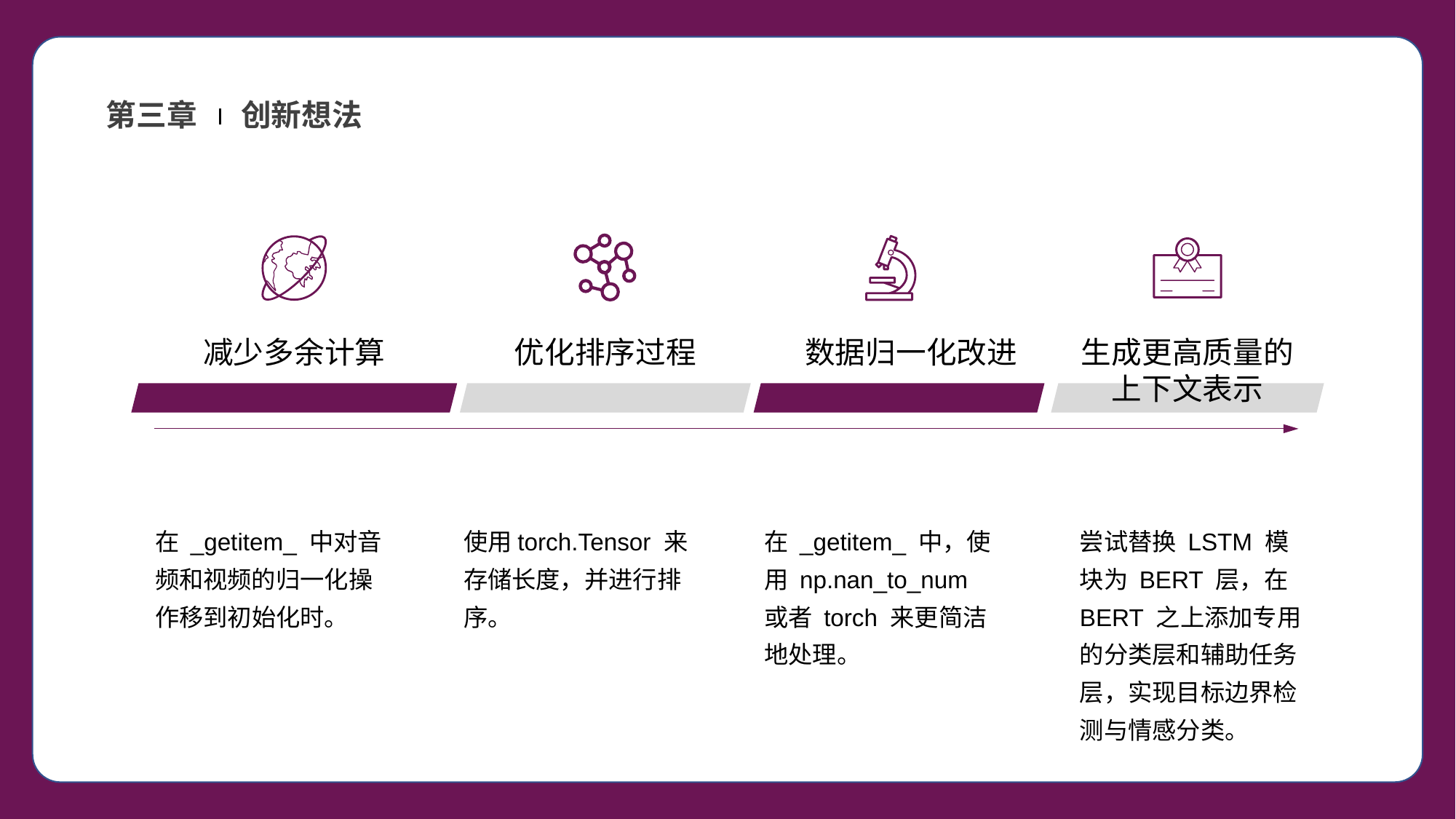

第三章
创新想法

减少多余计算
优化排序过程
数据归一化改进
生成更高质量的上下文表示

在 _getitem_ 中对音频和视频的归一化操作移到初始化时。
使用torch.Tensor 来存储长度，并进行排序。
在 _getitem_ 中，使用 np.nan_to_num 或者 torch 来更简洁地处理。
尝试替换 LSTM 模块为 BERT 层，在 BERT 之上添加专用的分类层和辅助任务层，实现目标边界检测与情感分类。